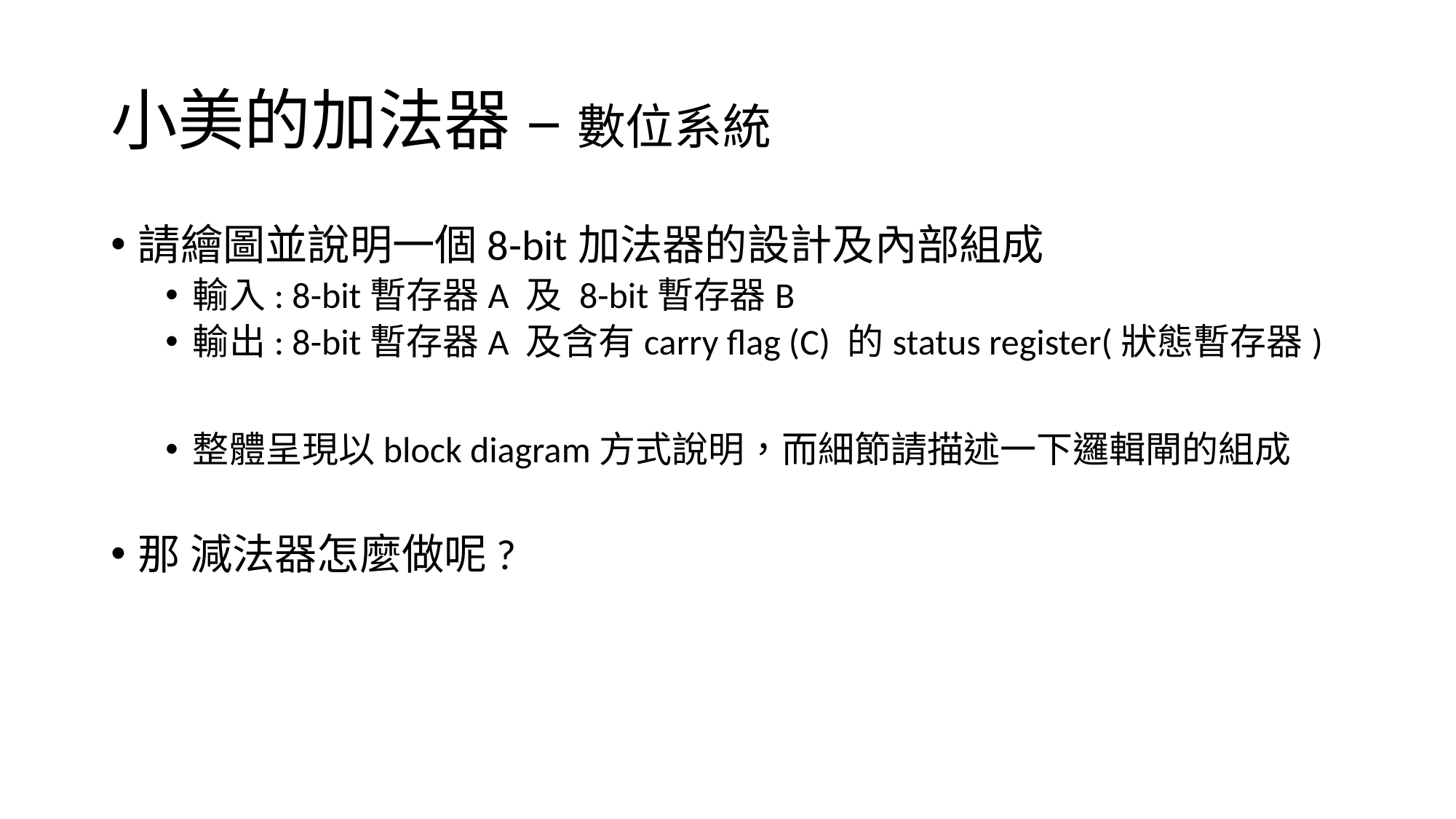

# 小美的加法器 – 數位系統
請繪圖並說明一個8-bit加法器的設計及內部組成
輸入: 8-bit暫存器A 及 8-bit暫存器B
輸出: 8-bit暫存器A 及含有carry flag (C) 的status register(狀態暫存器)

整體呈現以block diagram方式說明，而細節請描述一下邏輯閘的組成

那 減法器怎麼做呢?